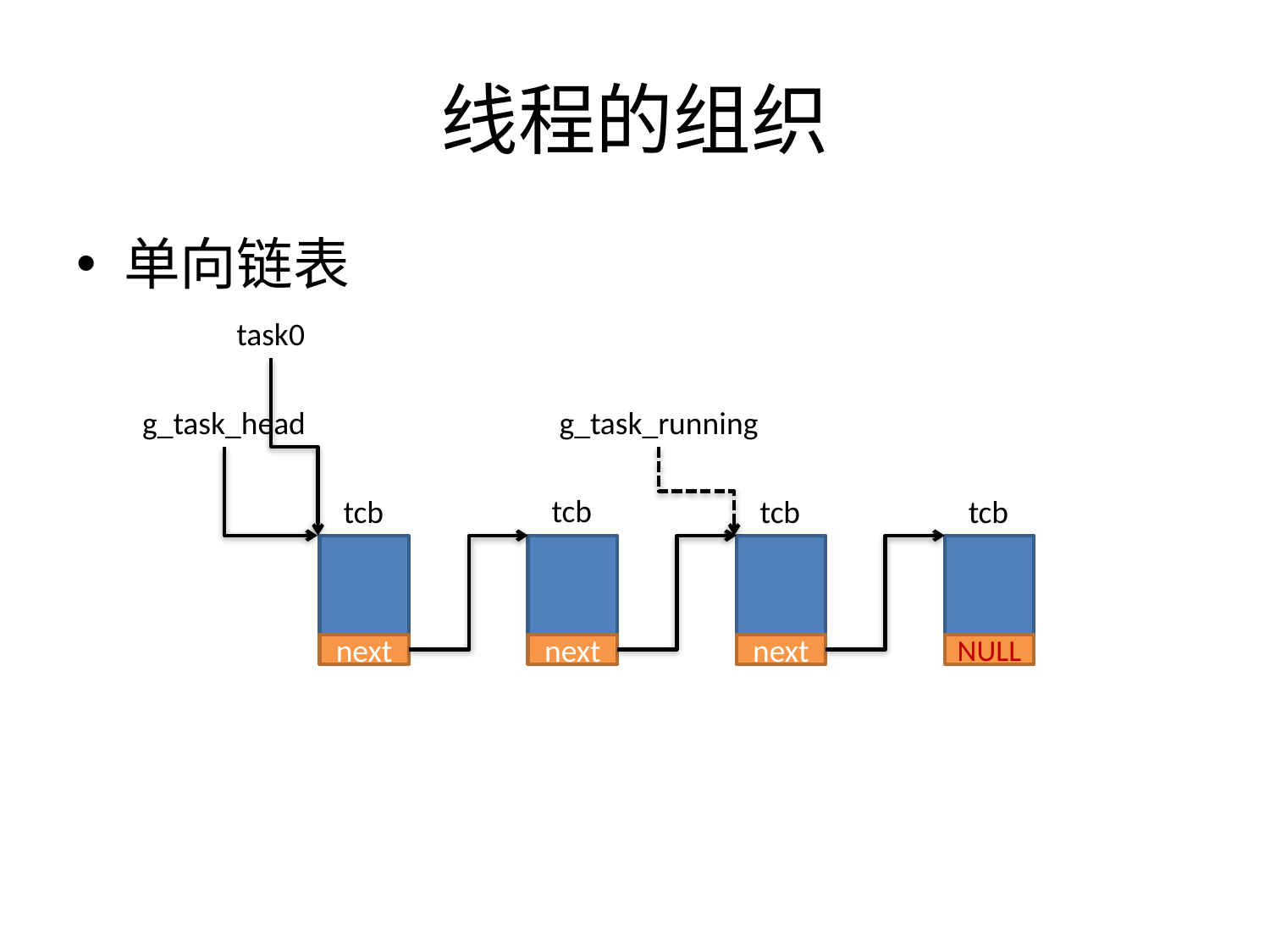

# 线程的组织
单向链表
task0
g_task_head
g_task_running
tcb
tcb
tcb
tcb

next
next
next
NULL